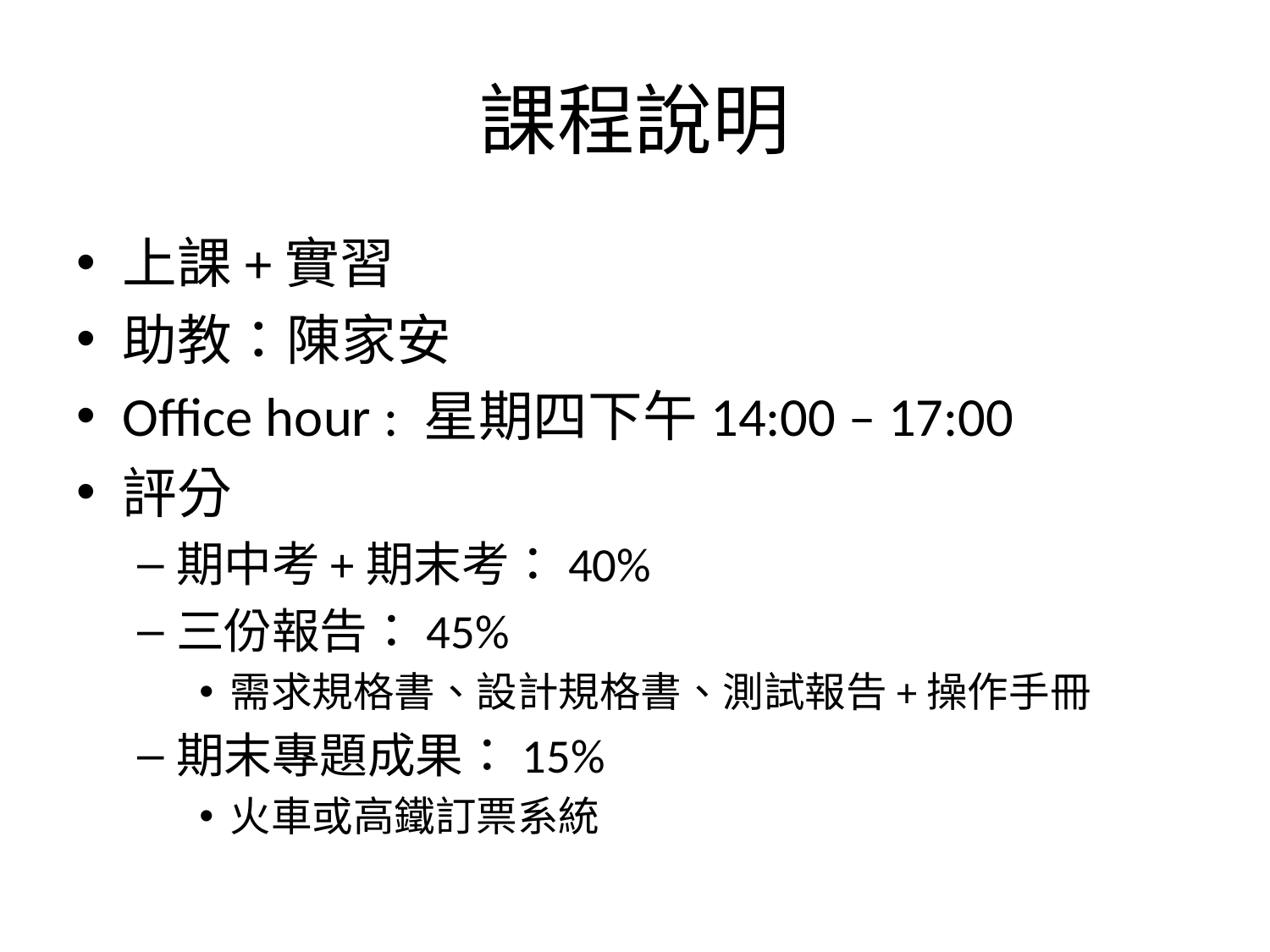

# 課程說明
上課+實習
助教：陳家安
Office hour : 星期四下午14:00 – 17:00
評分
期中考+期末考：40%
三份報告：45%
需求規格書、設計規格書、測試報告+操作手冊
期末專題成果：15%
火車或高鐵訂票系統